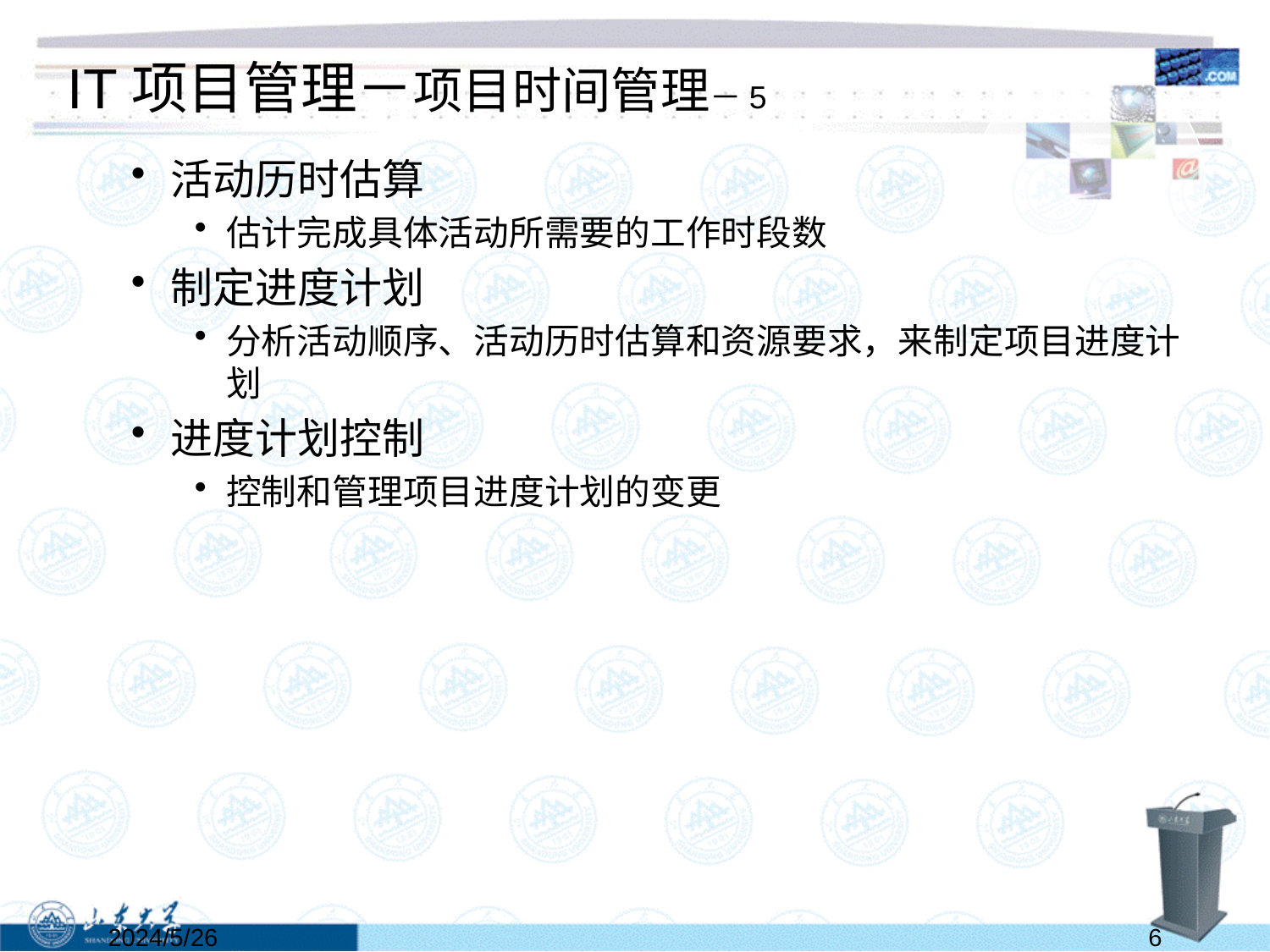

# IT项目管理－项目时间管理－5
活动历时估算
估计完成具体活动所需要的工作时段数
制定进度计划
分析活动顺序、活动历时估算和资源要求，来制定项目进度计划
进度计划控制
控制和管理项目进度计划的变更
2024/5/26
6